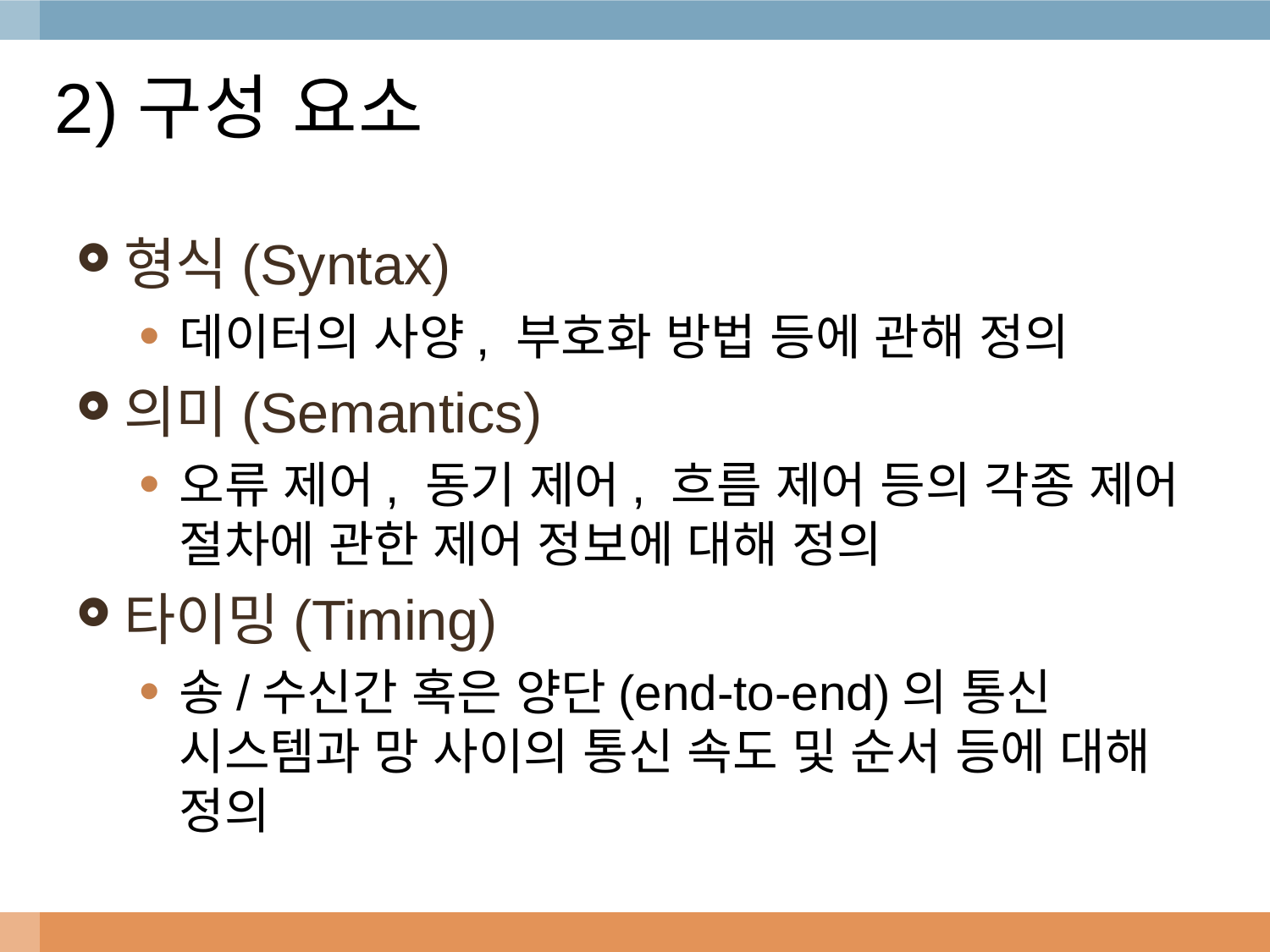

# 2)구성 요소
형식(Syntax)
데이터의 사양, 부호화 방법 등에 관해 정의
의미(Semantics)
오류 제어, 동기 제어, 흐름 제어 등의 각종 제어 절차에 관한 제어 정보에 대해 정의
타이밍(Timing)
송/수신간 혹은 양단(end-to-end)의 통신 시스템과 망 사이의 통신 속도 및 순서 등에 대해 정의